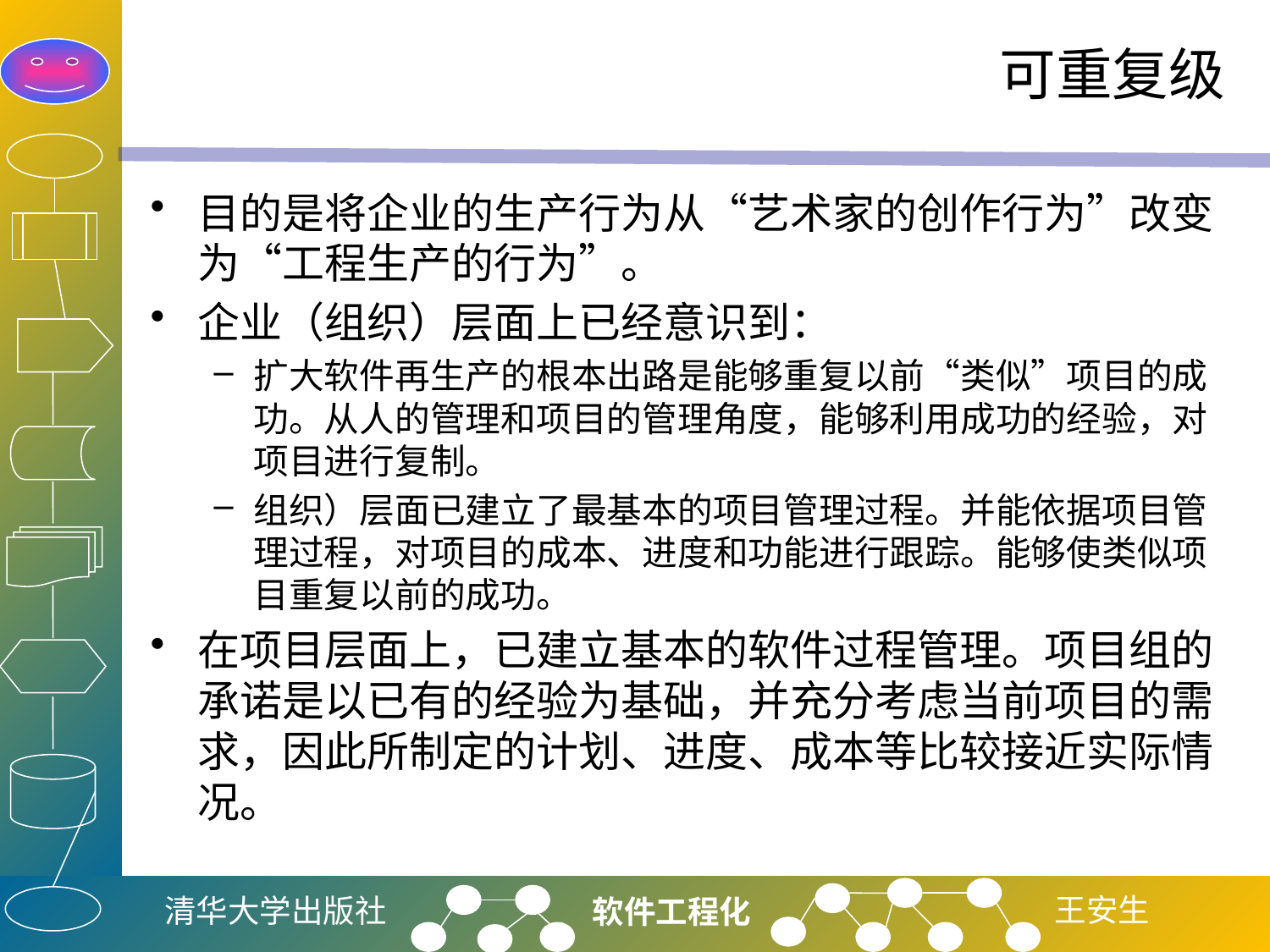

# 可重复级
目的是将企业的生产行为从“艺术家的创作行为”改变为“工程生产的行为”。
企业（组织）层面上已经意识到：
扩大软件再生产的根本出路是能够重复以前“类似”项目的成功。从人的管理和项目的管理角度，能够利用成功的经验，对项目进行复制。
组织）层面已建立了最基本的项目管理过程。并能依据项目管理过程，对项目的成本、进度和功能进行跟踪。能够使类似项目重复以前的成功。
在项目层面上，已建立基本的软件过程管理。项目组的承诺是以已有的经验为基础，并充分考虑当前项目的需求，因此所制定的计划、进度、成本等比较接近实际情况。